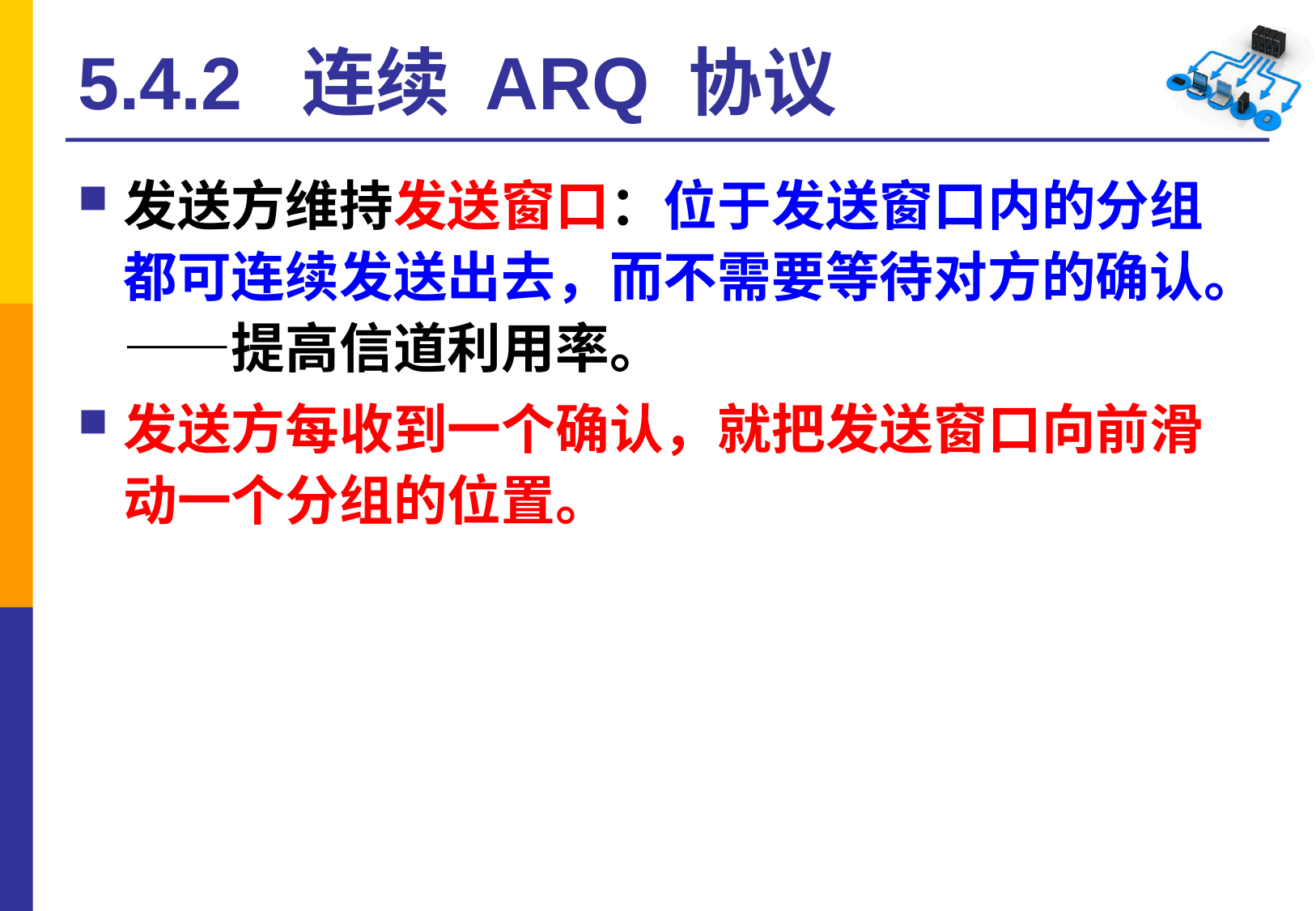

# 5.4.2  连续 ARQ 协议
发送方维持发送窗口：位于发送窗口内的分组都可连续发送出去，而不需要等待对方的确认。——提高信道利用率。
发送方每收到一个确认，就把发送窗口向前滑动一个分组的位置。